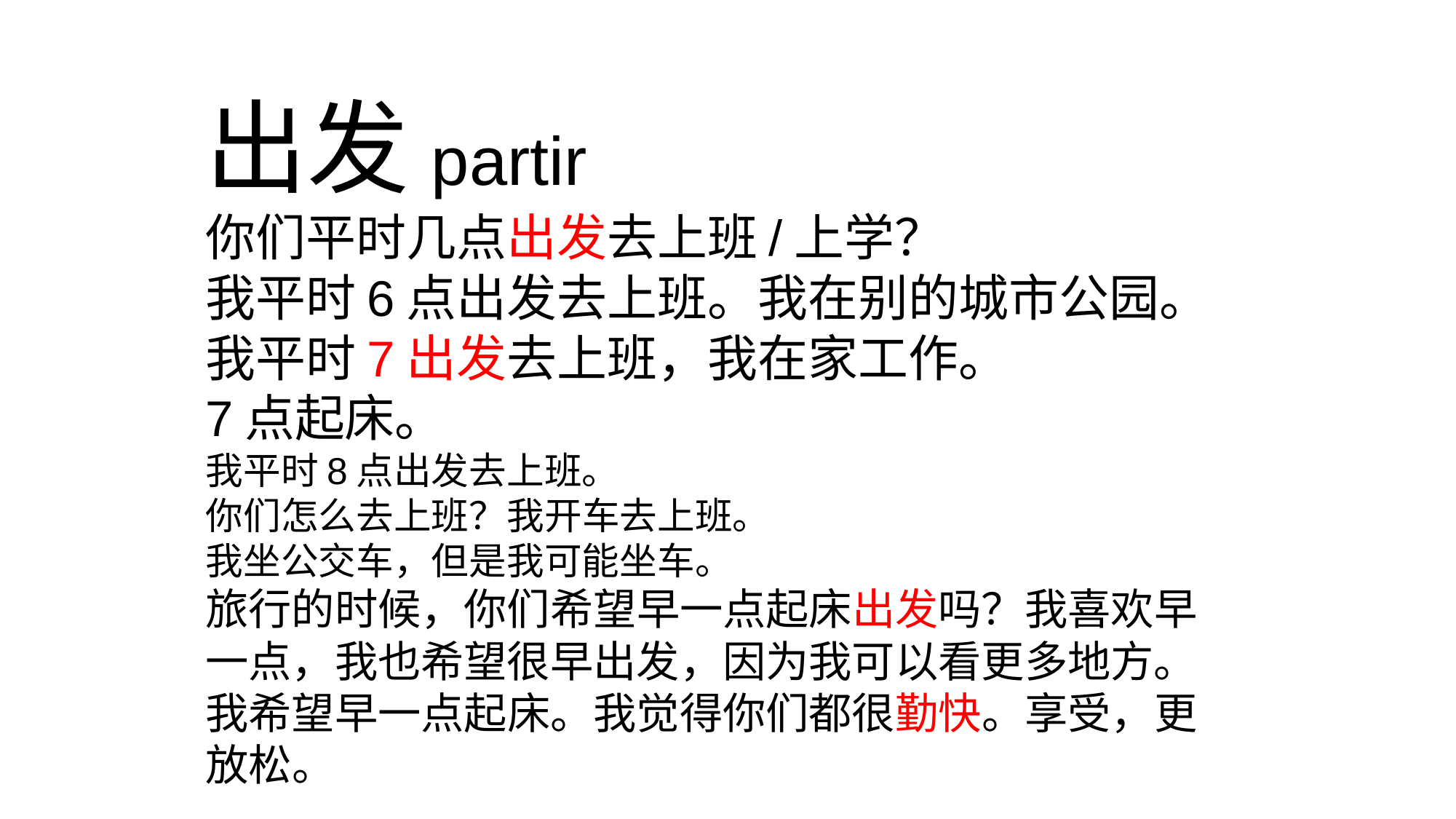

# 出发partir 你们平时几点出发去上班/上学？ 我平时6点出发去上班。我在别的城市公园。 我平时7出发去上班，我在家工作。 7点起床。 我平时8点出发去上班。 你们怎么去上班？我开车去上班。 我坐公交车，但是我可能坐车。 旅行的时候，你们希望早一点起床出发吗？我喜欢早一点，我也希望很早出发，因为我可以看更多地方。 我希望早一点起床。我觉得你们都很勤快。享受，更放松。